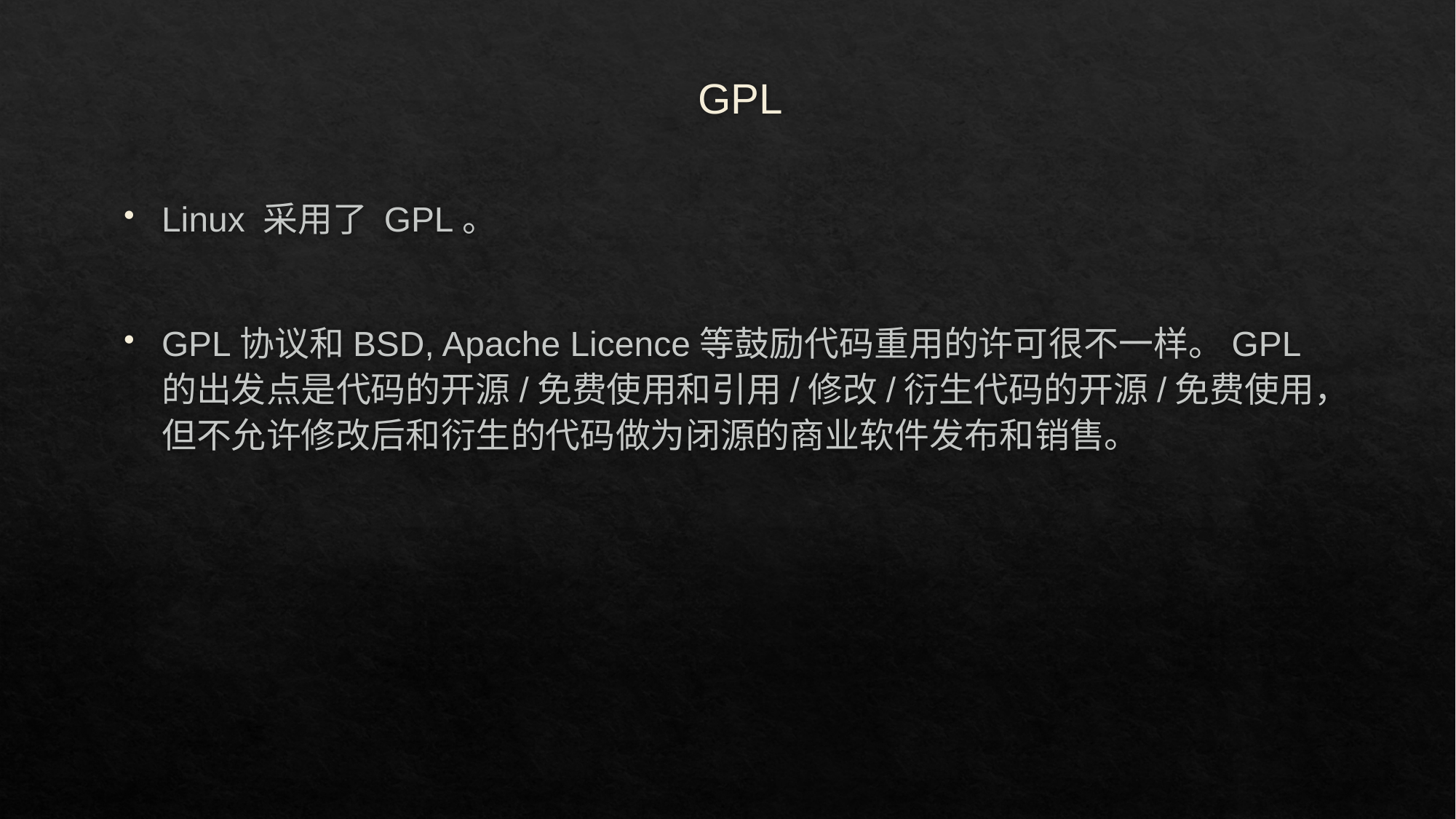

# GPL
Linux 采用了 GPL。

GPL协议和BSD, Apache Licence等鼓励代码重用的许可很不一样。GPL的出发点是代码的开源/免费使用和引用/修改/衍生代码的开源/免费使用，但不允许修改后和衍生的代码做为闭源的商业软件发布和销售。